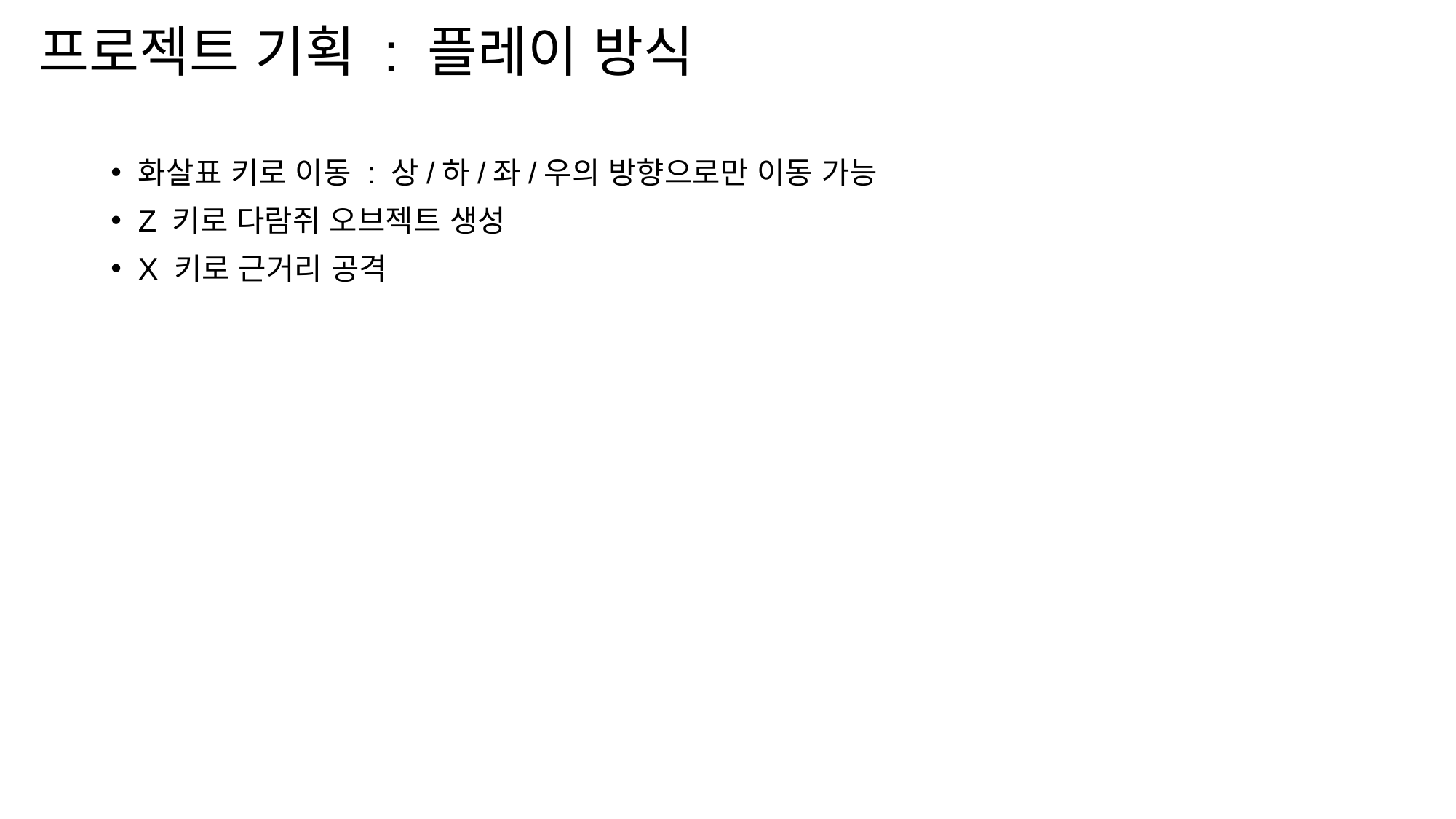

# 프로젝트 기획 : 플레이 방식
화살표 키로 이동 : 상/하/좌/우의 방향으로만 이동 가능
Z 키로 다람쥐 오브젝트 생성
X 키로 근거리 공격